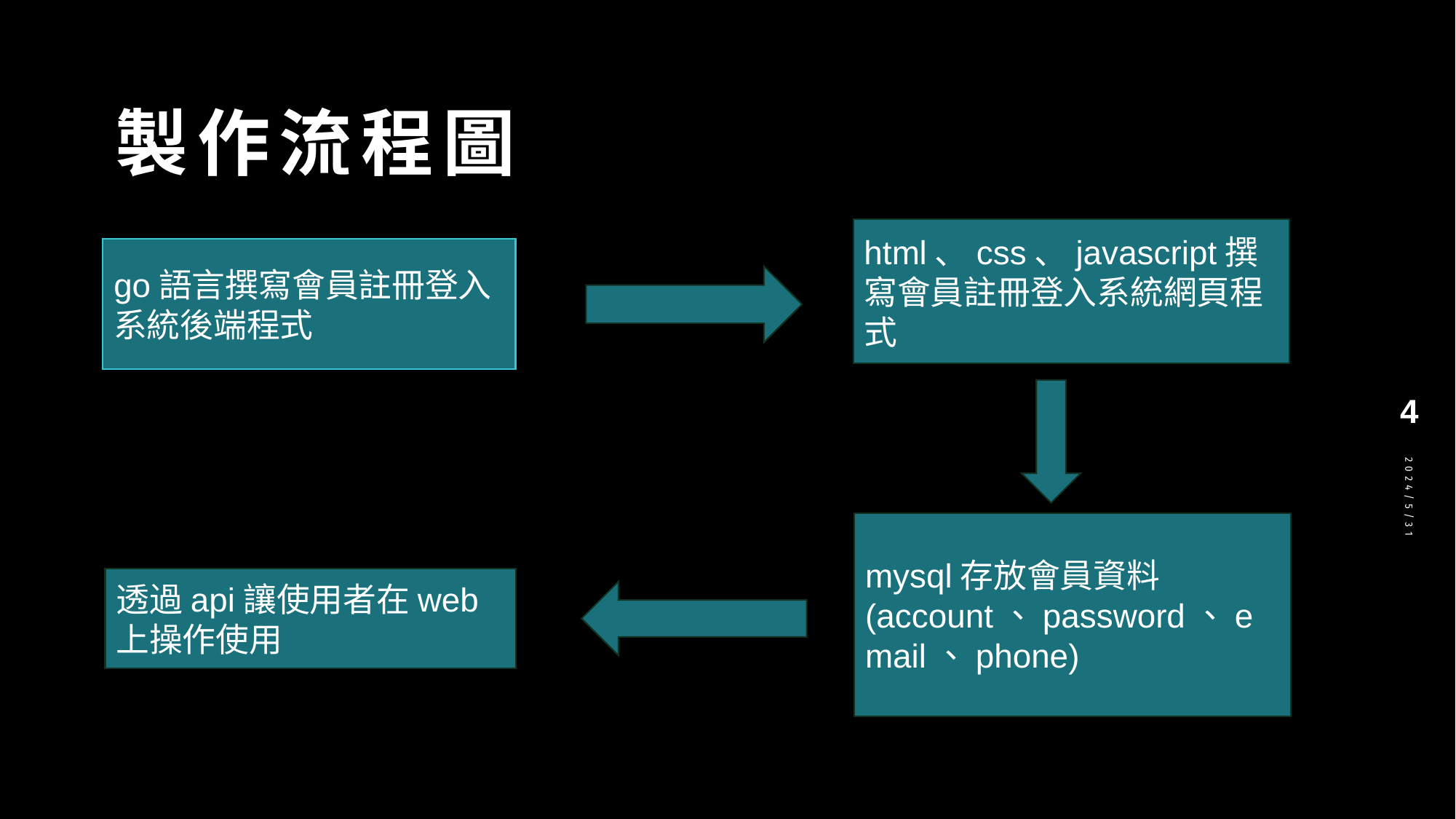

# 製作流程圖

html、css、javascript撰寫會員註冊登入系統網頁程式
go語言撰寫會員註冊登入系統後端程式

4
mysql存放會員資料(account、password、email、phone)
透過api讓使用者在web上操作使用

2024/5/31